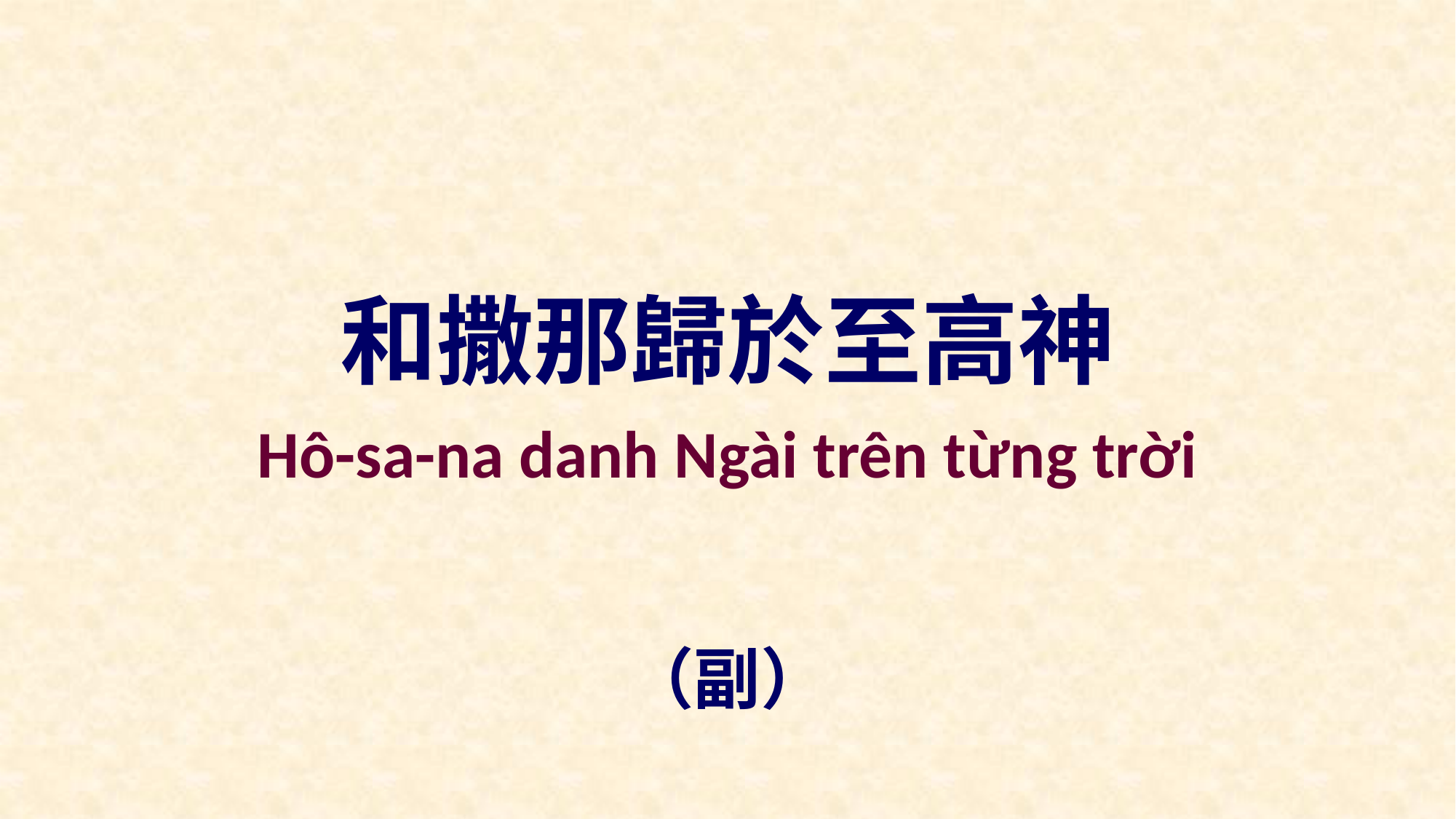

和撒那歸於至高神
Hô-sa-na danh Ngài trên từng trời
（副）